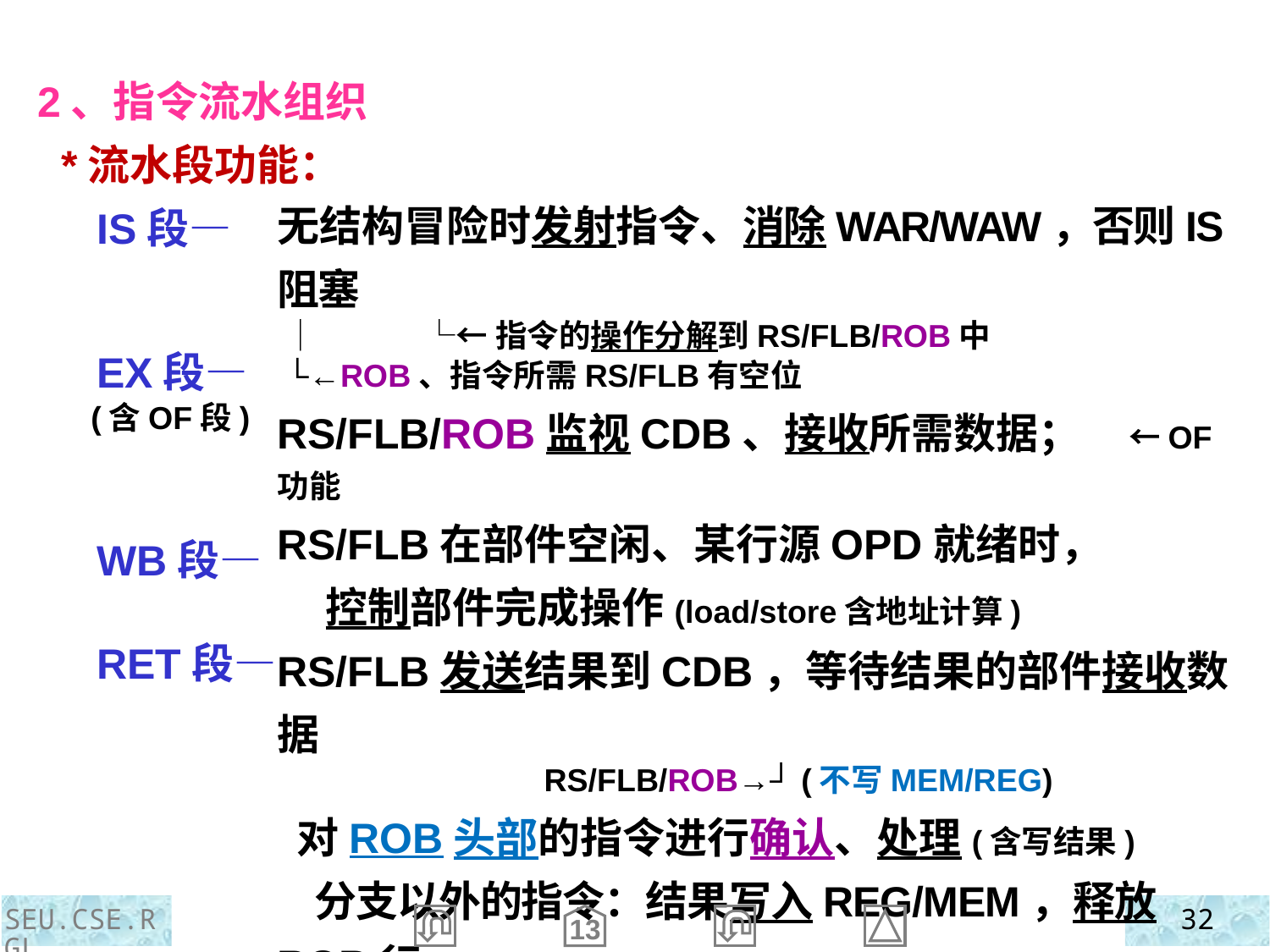

2、指令流水组织
  *流水段功能：
     IS段—

     EX段—
      (含OF段)

     WB段—

     RET段—
无结构冒险时发射指令、消除WAR/WAW，否则IS阻塞
 │               └←指令的操作分解到RS/FLB/ROB中
 └←ROB、指令所需RS/FLB有空位
RS/FLB/ROB监视CDB、接收所需数据；     ←OF功能
RS/FLB在部件空闲、某行源OPD就绪时，
    控制部件完成操作(load/store含地址计算)
RS/FLB发送结果到CDB，等待结果的部件接收数据
                              RS/FLB/ROB→┘ (不写MEM/REG)
 对ROB头部的指令进行确认、处理(含写结果)
   分支以外的指令：结果写入REG/MEM，释放ROB行
   预测正确的分支指令：释放ROB行        ←不写PC
   预测错误的分支指令：清空ROB及流水线，重置PC
SEU.CSE.RGL
32

13